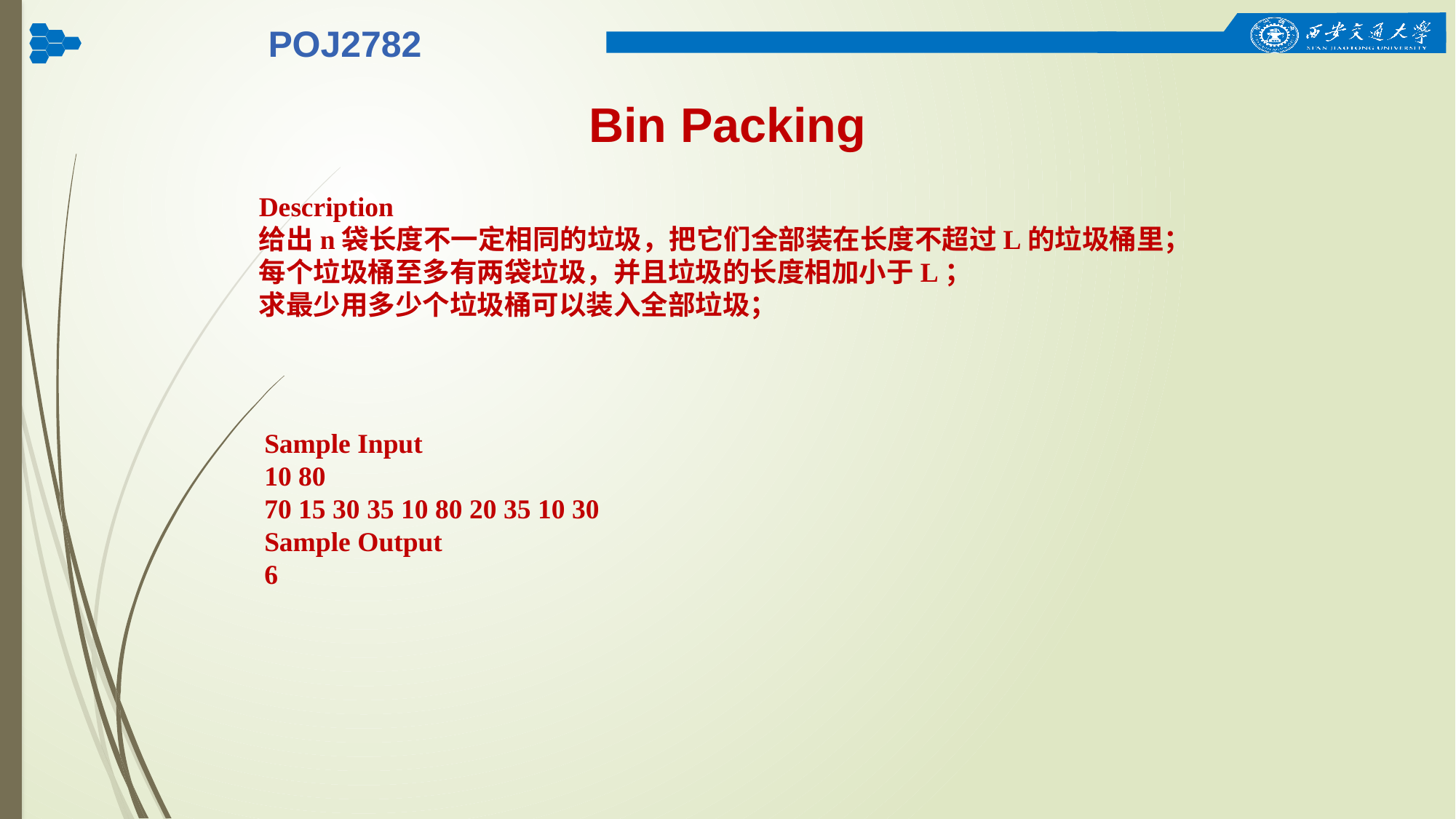

POJ2782

Bin Packing
Description
给出n袋长度不一定相同的垃圾，把它们全部装在长度不超过L的垃圾桶里；
每个垃圾桶至多有两袋垃圾，并且垃圾的长度相加小于L；
求最少用多少个垃圾桶可以装入全部垃圾；
Sample Input
10 80
70 15 30 35 10 80 20 35 10 30
Sample Output
6